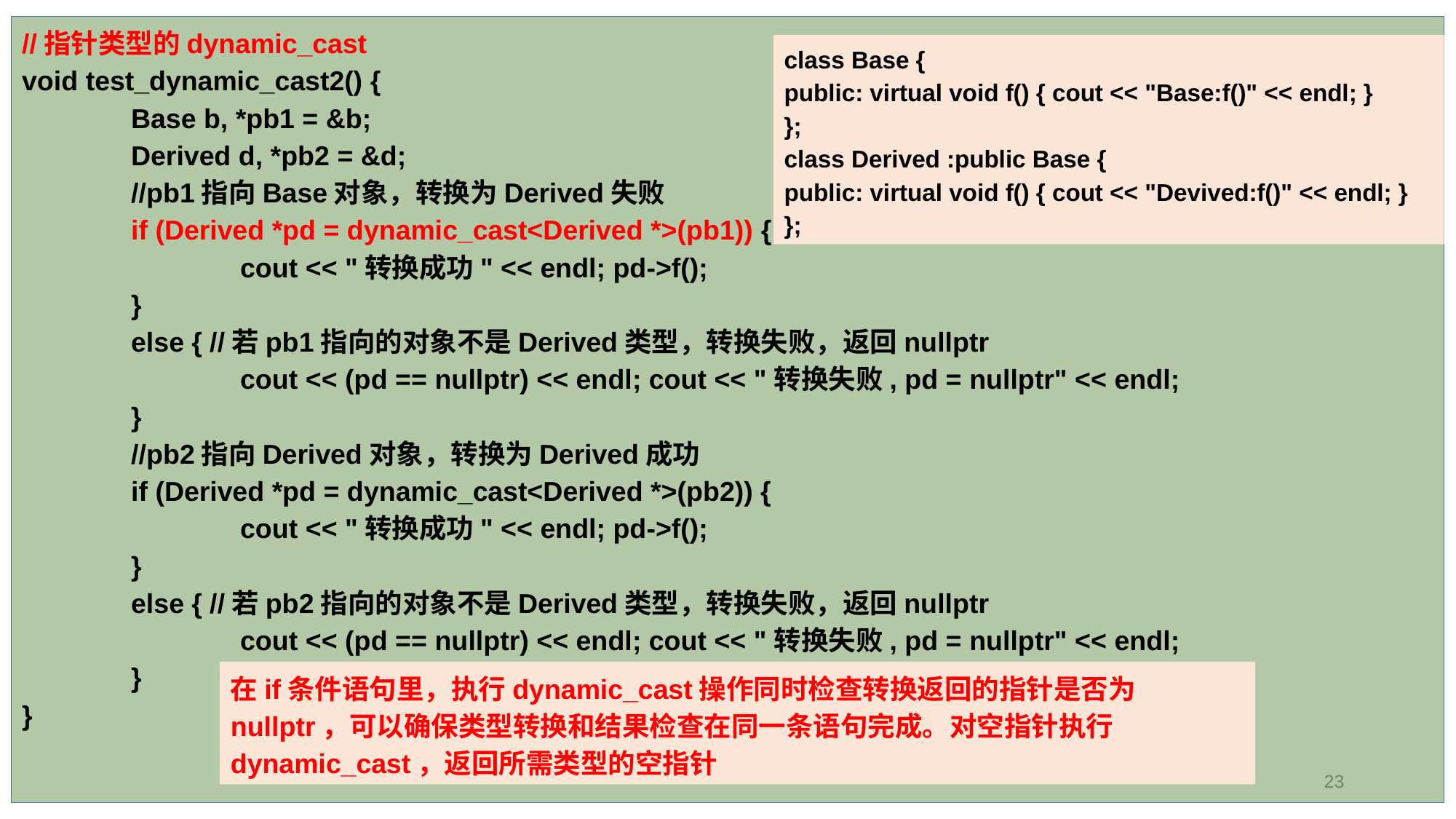

//指针类型的dynamic_cast
void test_dynamic_cast2() {
	Base b, *pb1 = &b;
	Derived d, *pb2 = &d;
	//pb1指向Base对象，转换为Derived失败
	if (Derived *pd = dynamic_cast<Derived *>(pb1)) {
		cout << "转换成功" << endl; pd->f();
	}
	else { //若pb1指向的对象不是Derived类型，转换失败，返回nullptr
		cout << (pd == nullptr) << endl; cout << "转换失败, pd = nullptr" << endl;
	}
	//pb2指向Derived对象，转换为Derived成功
	if (Derived *pd = dynamic_cast<Derived *>(pb2)) {
		cout << "转换成功" << endl; pd->f();
	}
	else { //若pb2指向的对象不是Derived类型，转换失败，返回nullptr
		cout << (pd == nullptr) << endl; cout << "转换失败, pd = nullptr" << endl;
	}
}
class Base {
public: virtual void f() { cout << "Base:f()" << endl; }
};
class Derived :public Base {
public: virtual void f() { cout << "Devived:f()" << endl; }
};
在if条件语句里，执行dynamic_cast操作同时检查转换返回的指针是否为nullptr，可以确保类型转换和结果检查在同一条语句完成。对空指针执行dynamic_cast，返回所需类型的空指针
23